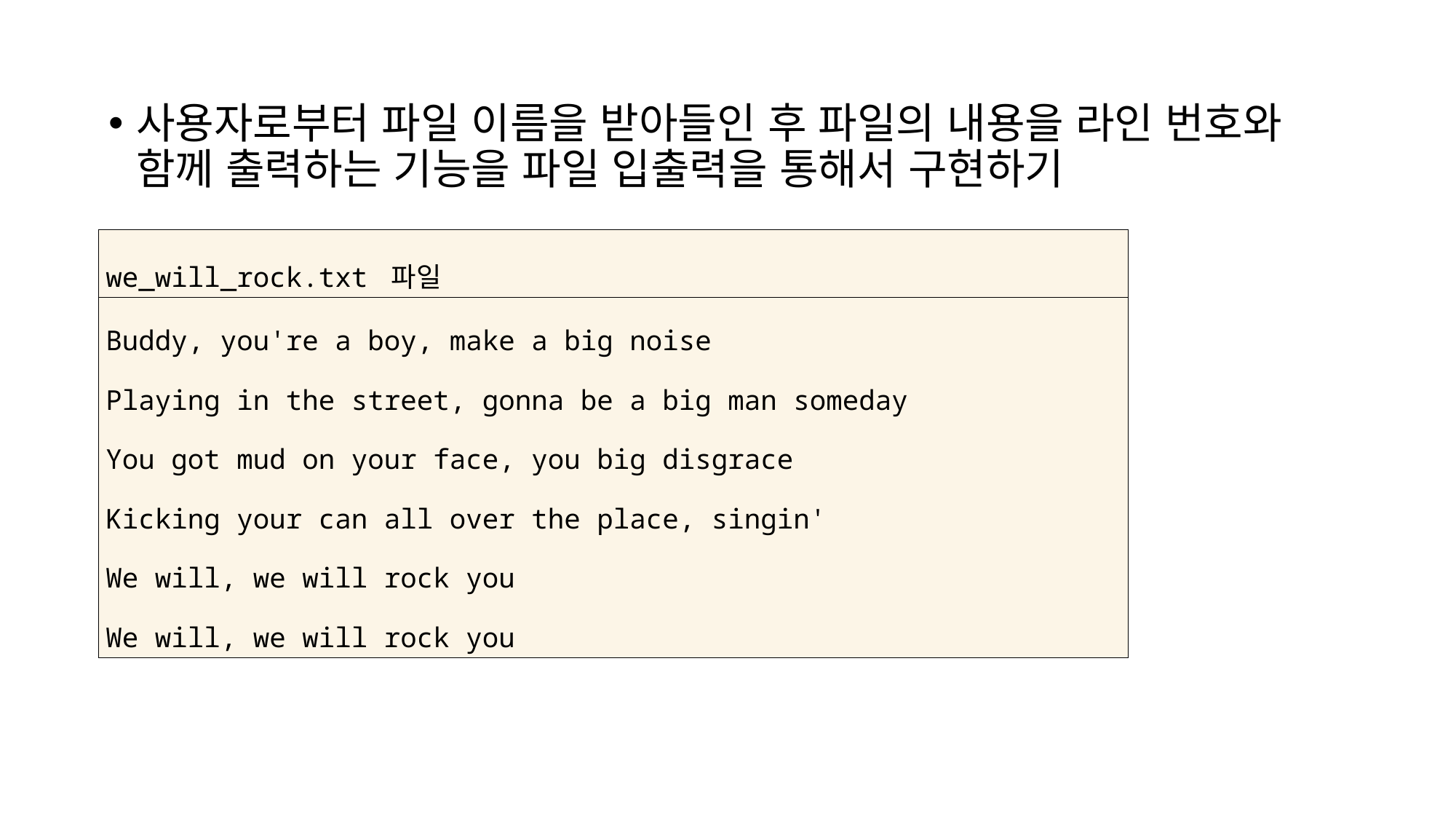

사용자로부터 파일 이름을 받아들인 후 파일의 내용을 라인 번호와 함께 출력하는 기능을 파일 입출력을 통해서 구현하기

| we\_will\_rock.txt 파일 |
| --- |
| Buddy, you're a boy, make a big noise Playing in the street, gonna be a big man someday You got mud on your face, you big disgrace Kicking your can all over the place, singin' We will, we will rock you We will, we will rock you |